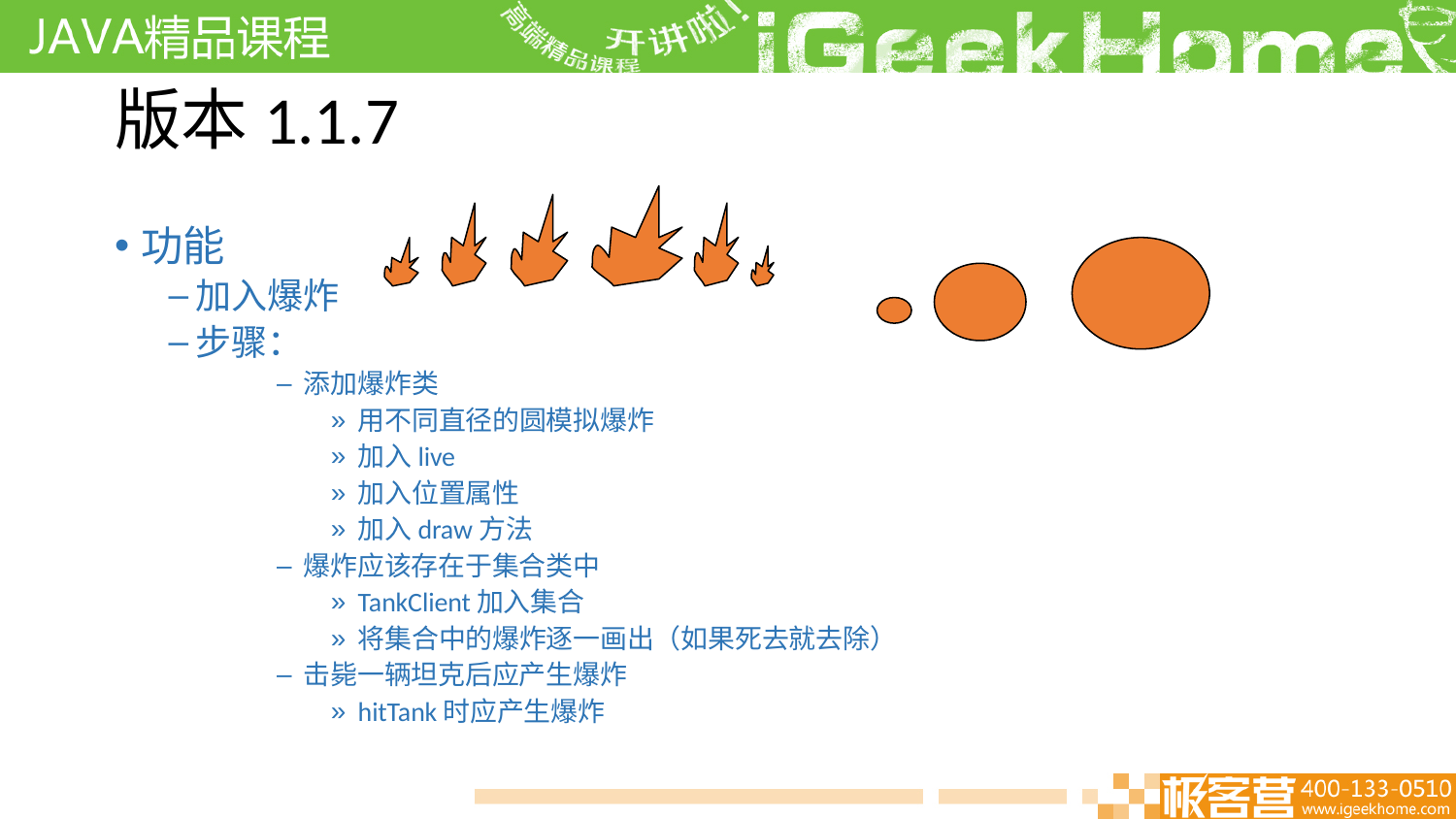

# 版本1.1.7

功能
加入爆炸
步骤：
添加爆炸类
用不同直径的圆模拟爆炸
加入live
加入位置属性
加入draw方法
爆炸应该存在于集合类中
TankClient加入集合
将集合中的爆炸逐一画出（如果死去就去除）
击毙一辆坦克后应产生爆炸
hitTank时应产生爆炸